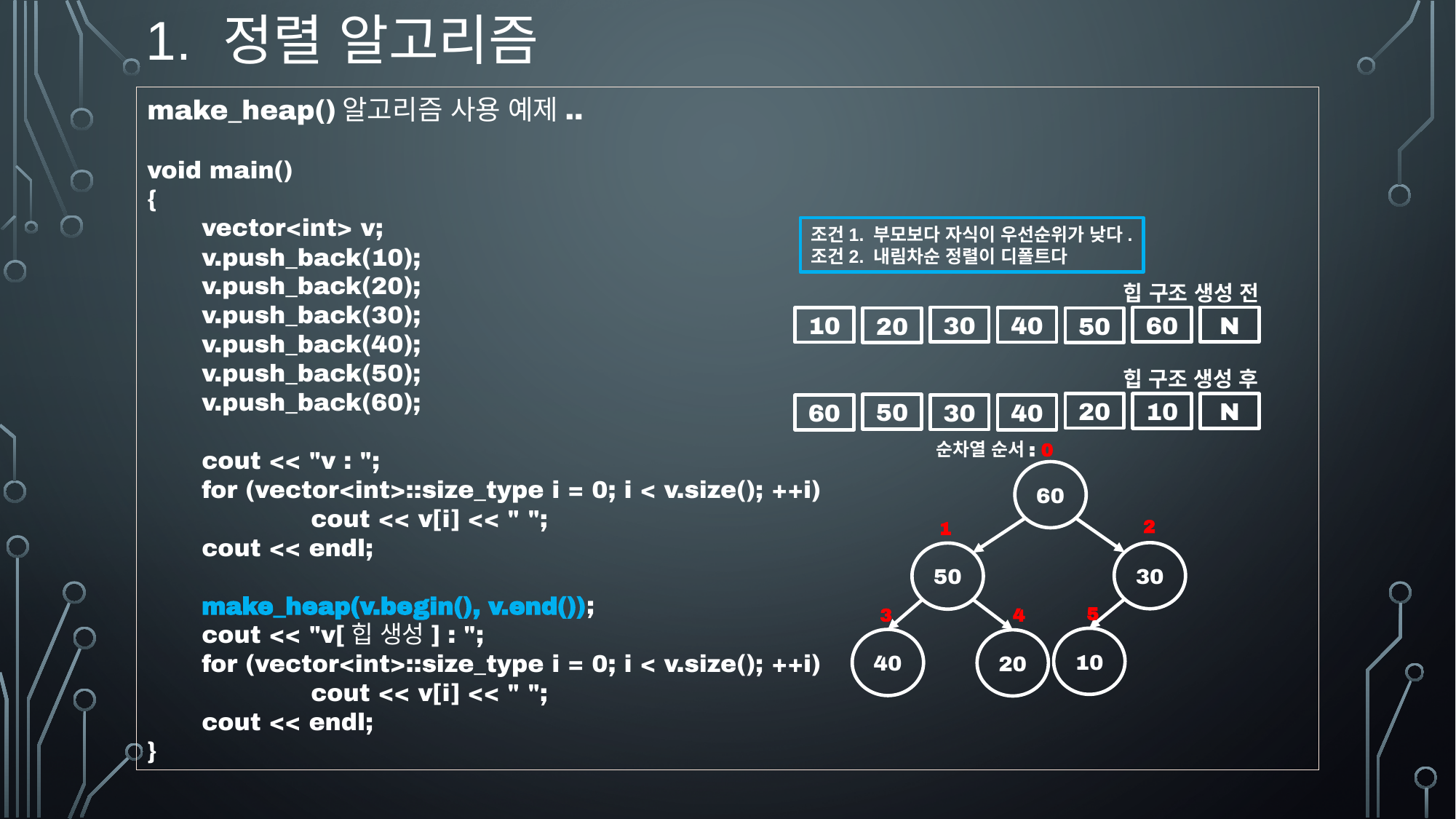

# 1. 정렬 알고리즘
make_heap()알고리즘 사용 예제..

void main()
{
vector<int> v;
v.push_back(10);
v.push_back(20);
v.push_back(30);
v.push_back(40);
v.push_back(50);
v.push_back(60);

cout << "v : ";
for (vector<int>::size_type i = 0; i < v.size(); ++i)
	cout << v[i] << " ";
cout << endl;

make_heap(v.begin(), v.end());
cout << "v[힙 생성] : ";
for (vector<int>::size_type i = 0; i < v.size(); ++i)
	cout << v[i] << " ";
cout << endl;
}
조건1. 부모보다 자식이 우선순위가 낮다.
조건2. 내림차순 정렬이 디폴트다
힙 구조 생성 전
N
30
60
40
10
20
50
힙 구조 생성 후
20
N
10
50
30
40
60
순차열 순서: 0
60
2
1
30
50
5
4
3
10
40
20